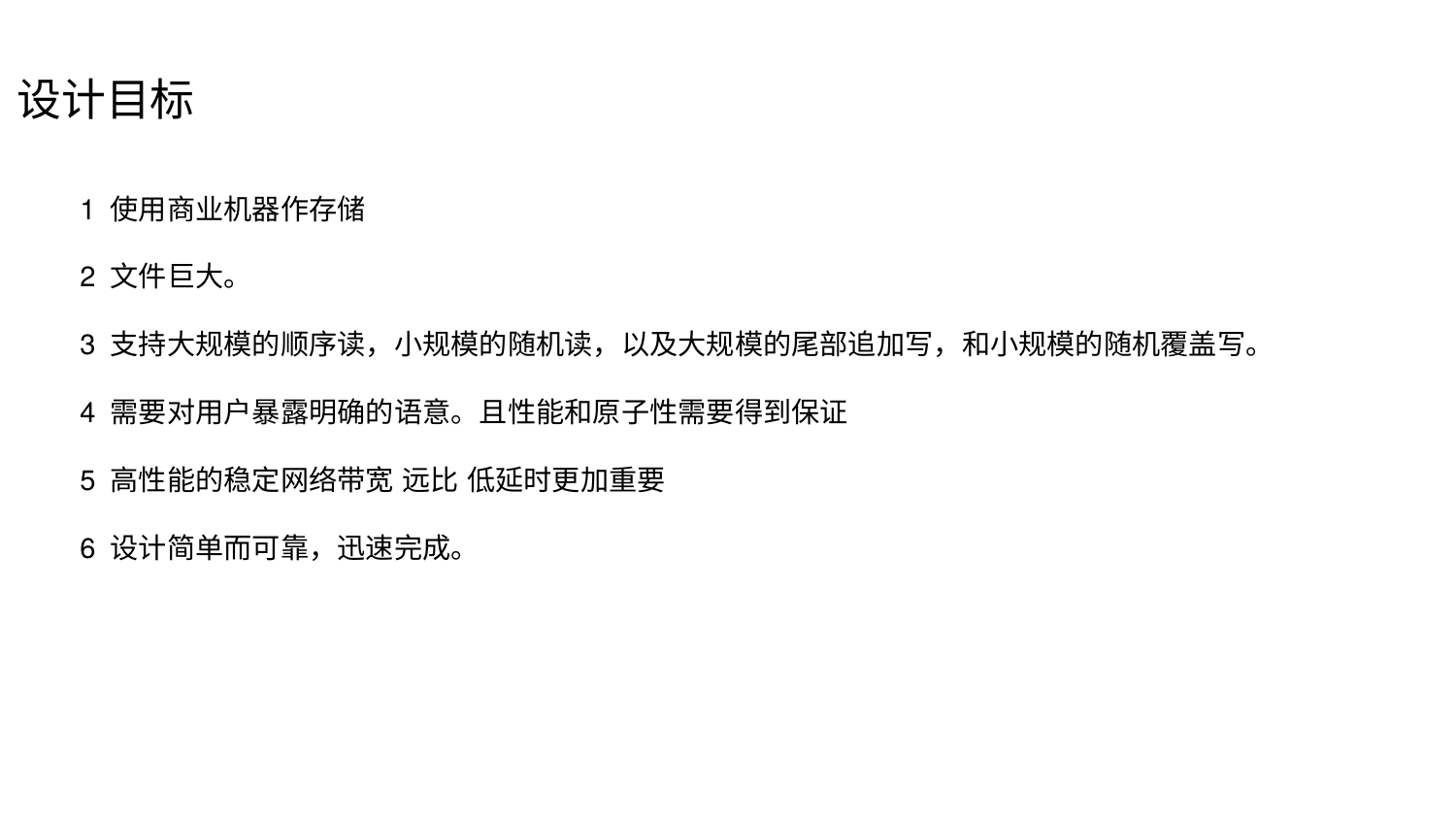

# 设计目标
1 使用商业机器作存储

2 文件巨大。

3 支持大规模的顺序读，小规模的随机读，以及大规模的尾部追加写，和小规模的随机覆盖写。

4 需要对用户暴露明确的语意。且性能和原子性需要得到保证

5 高性能的稳定网络带宽 远比 低延时更加重要

6 设计简单而可靠，迅速完成。